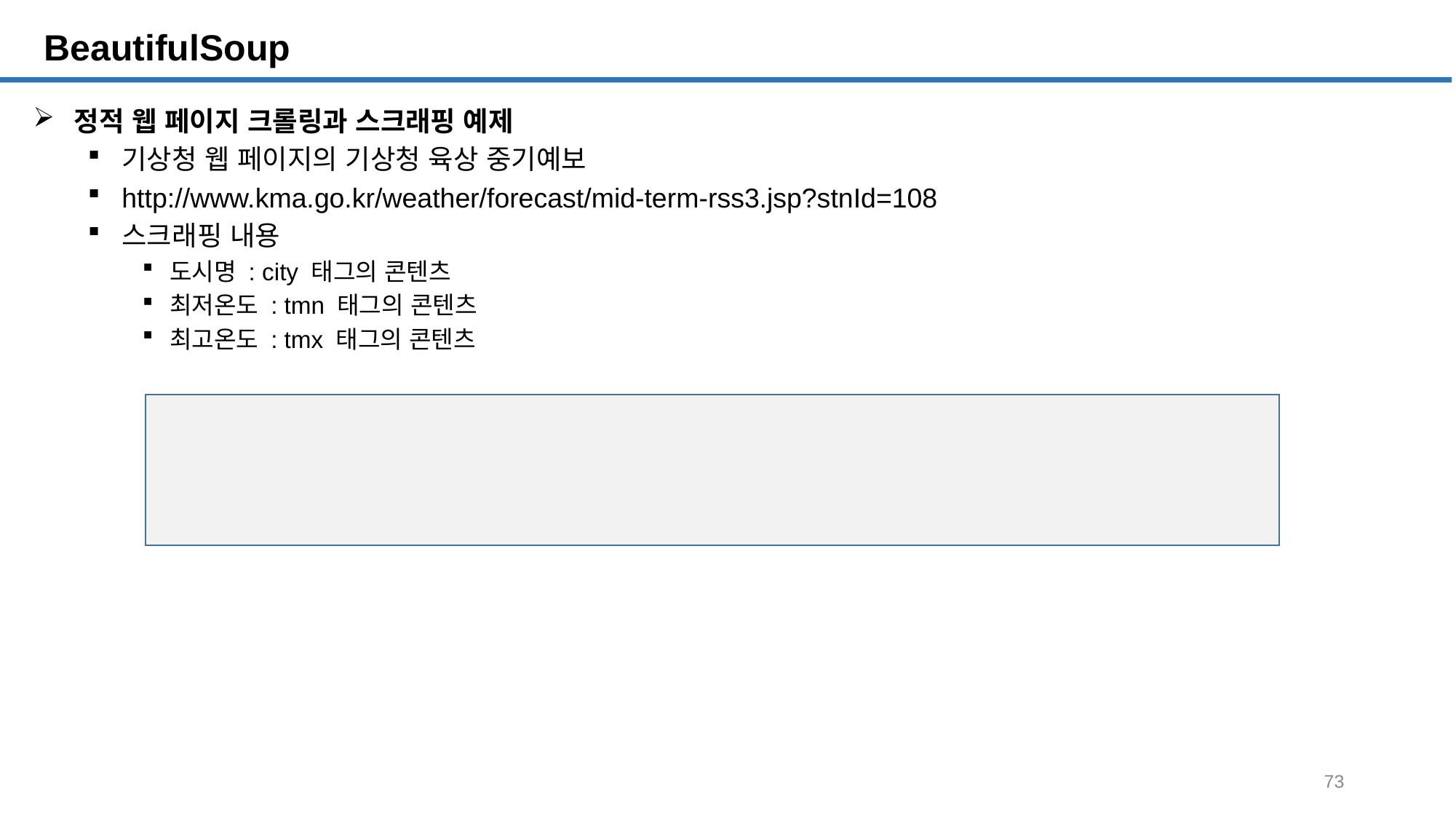

SQL 튜닝 개요
# BeautifulSoup

정적 웹 페이지 크롤링과 스크래핑 예제
기상청 웹 페이지의 기상청 육상 중기예보
http://www.kma.go.kr/weather/forecast/mid-term-rss3.jsp?stnId=108
스크래핑 내용
도시명 : city 태그의 콘텐츠
최저온도 : tmn 태그의 콘텐츠
최고온도 : tmx 태그의 콘텐츠

73